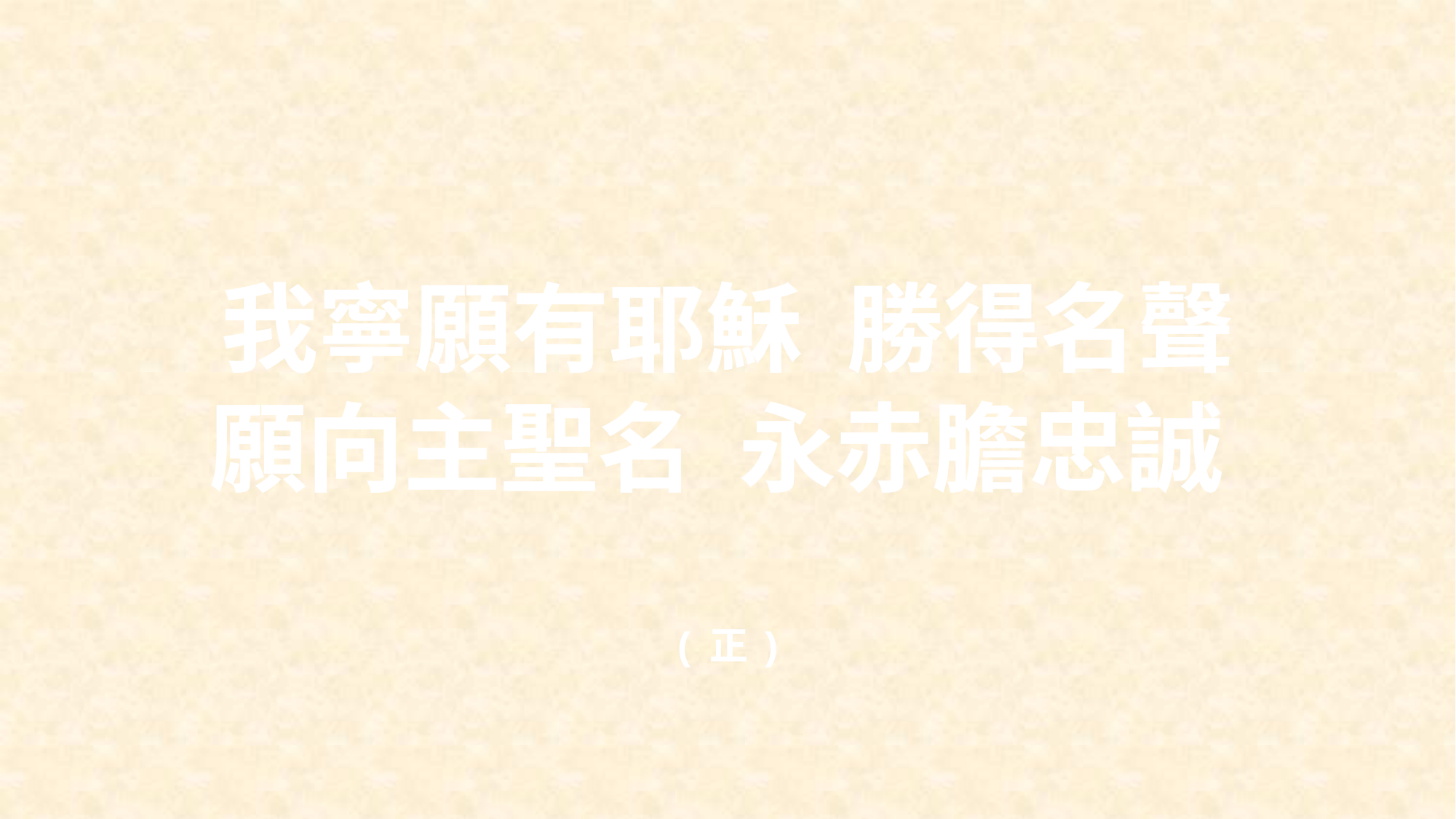

我寧願有耶穌  勝得名聲
願向主聖名  永赤膽忠誠
( 正 )